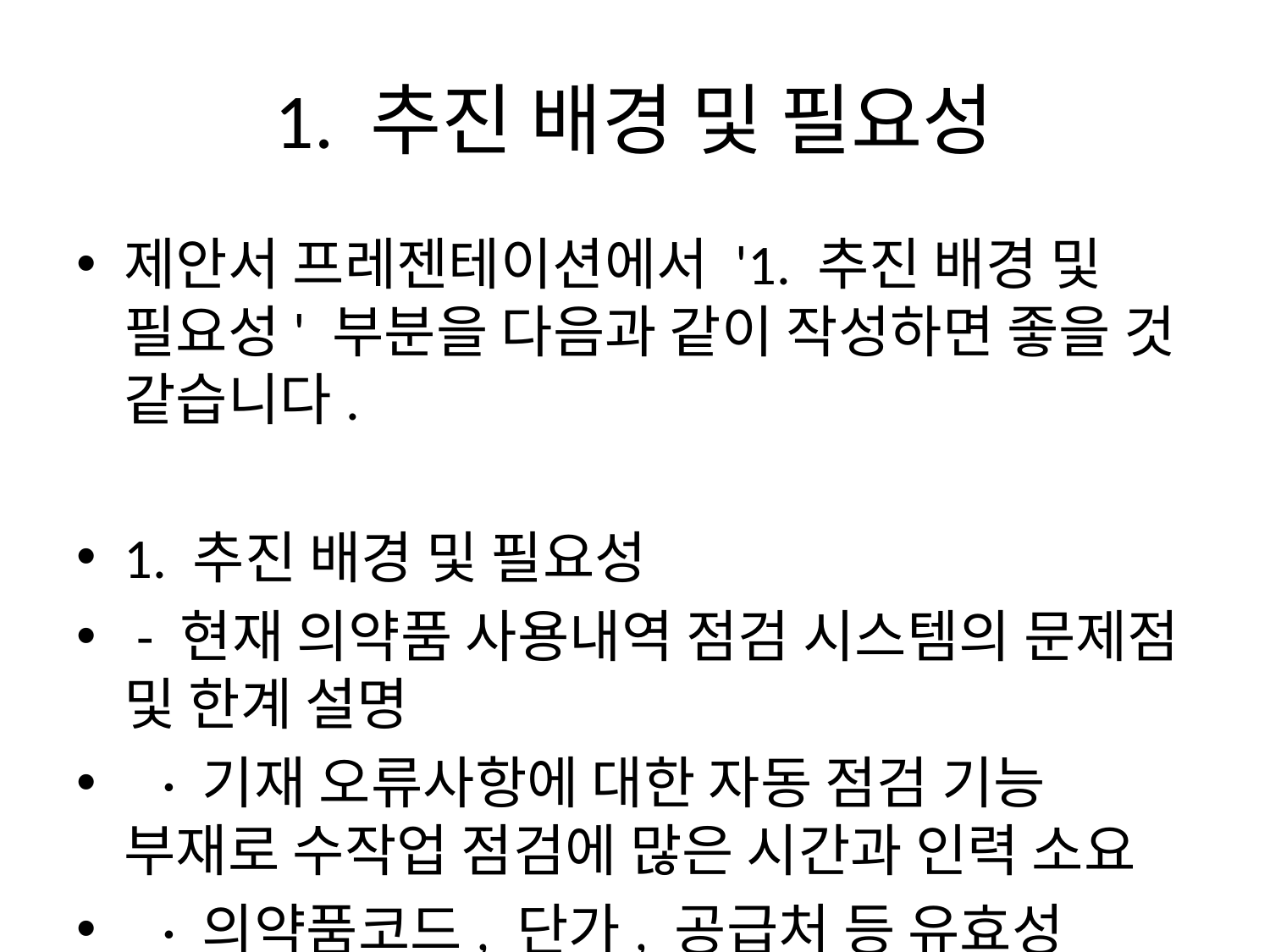

# 1. 추진 배경 및 필요성
제안서 프레젠테이션에서 '1. 추진 배경 및 필요성' 부분을 다음과 같이 작성하면 좋을 것 같습니다.

1. 추진 배경 및 필요성
 - 현재 의약품 사용내역 점검 시스템의 문제점 및 한계 설명
   · 기재 오류사항에 대한 자동 점검 기능 부재로 수작업 점검에 많은 시간과 인력 소요
   · 의약품코드, 단가, 공급처 등 유효성 점검을 위해 각종 마스터 DB와 연계 필요
   · 보고업체에 접수정보 실시간 제공을 위한 기능 부재
 - 이에 따라 전산화된 의약품 사용내역 점검시스템 구축이 시급히 요구됨
   · 기재오류 자동 점검으로 점검 소요시간 단축 및 정확성 제고
   · 유관 DB 연계를 통한 사용내역 유효성 점검으로 데이터 신뢰성 확보
   · 실시간 접수정보 안내로 보고업체 편의성 증대 및 민원 최소화
 - 제도 시행 후 수년간 누적된 데이터 분석을 통해 의약품 사용 현황 및 추이 파악,
   정책 수립에 활용 가능

이렇게 현 시스템의 문제점과 개선 필요사항을 구체적으로 제시하고, 전산화 시스템 구축을 통해 기대되는 효과를 강조하면 프레젠테이션에서 사업 추진 필요성을 효과적으로 어필할 수 있을 것입니다.